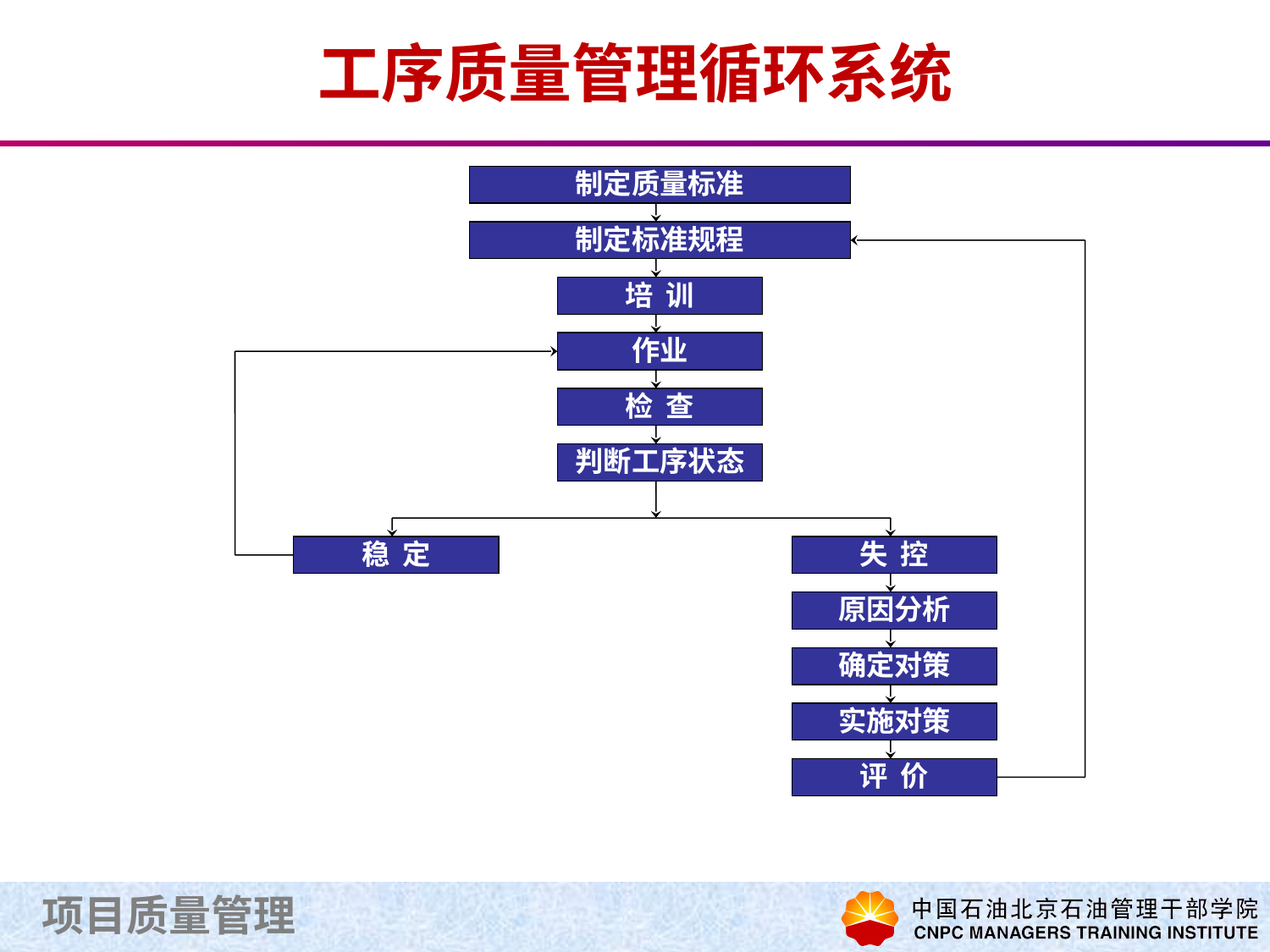

# 工序质量管理循环系统
制定质量标准

制定标准规程

培  训
作业

检  查
判断工序状态

稳  定
失  控

原因分析
确定对策
实施对策
评  价